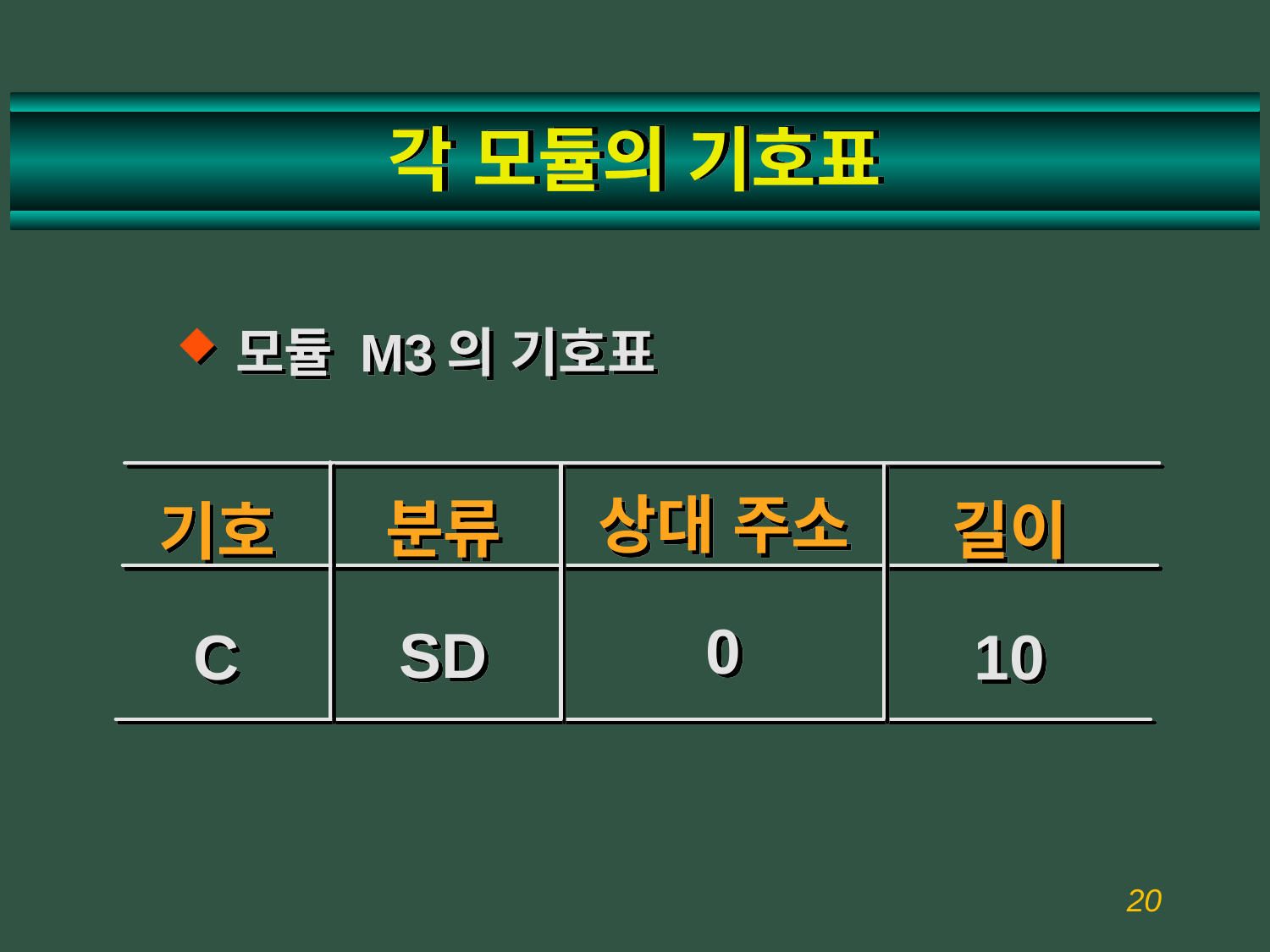

# 각 모듈의 기호표
모듈 M3의 기호표
상대 주소
0
분류
SD
길이
10
기호
C

20